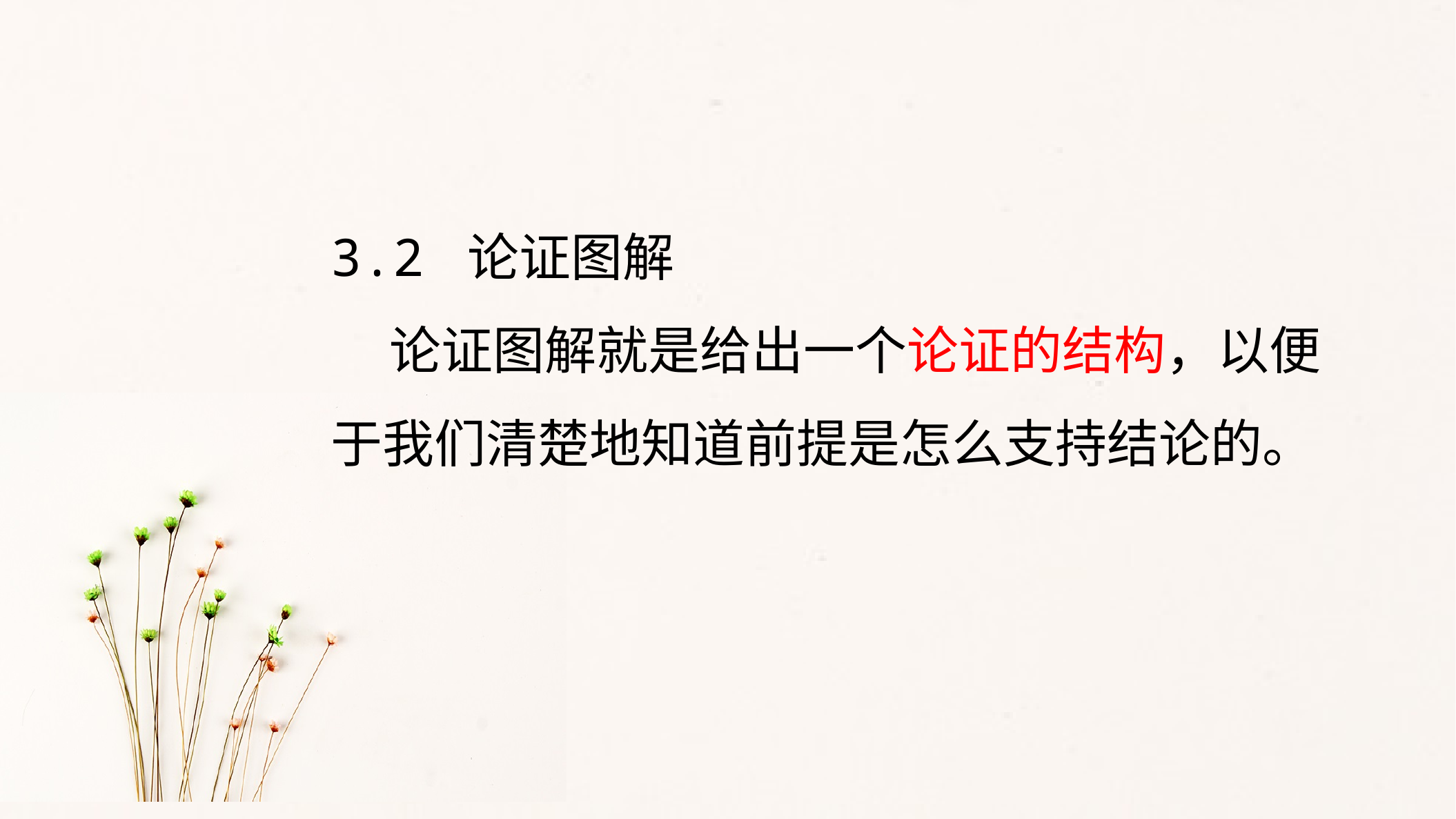

3.2 论证图解
    论证图解就是给出一个论证的结构，以便于我们清楚地知道前提是怎么支持结论的。